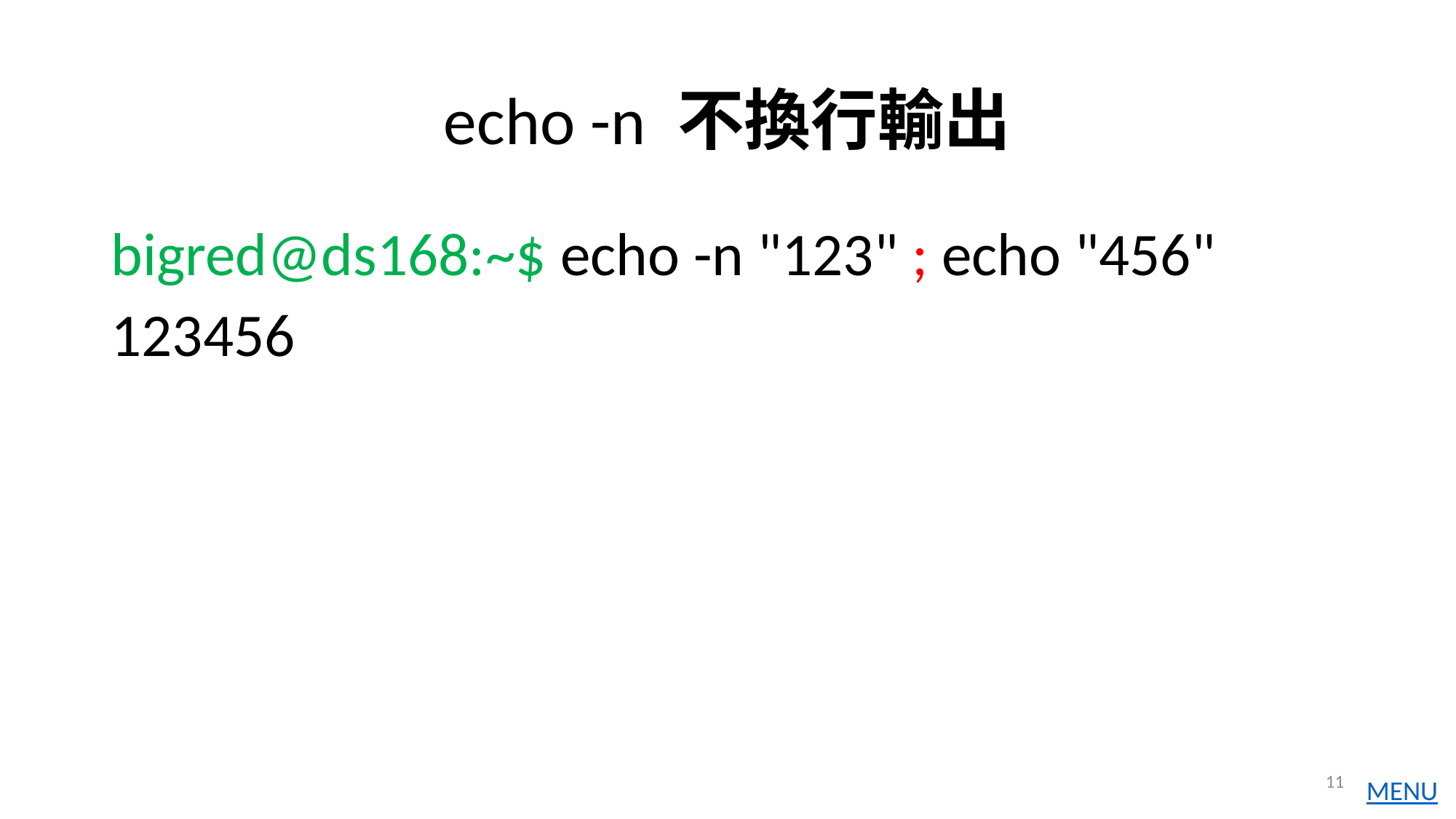

# echo -n 不換行輸出
bigred@ds168:~$ echo -n "123" ; echo "456"
123456

11